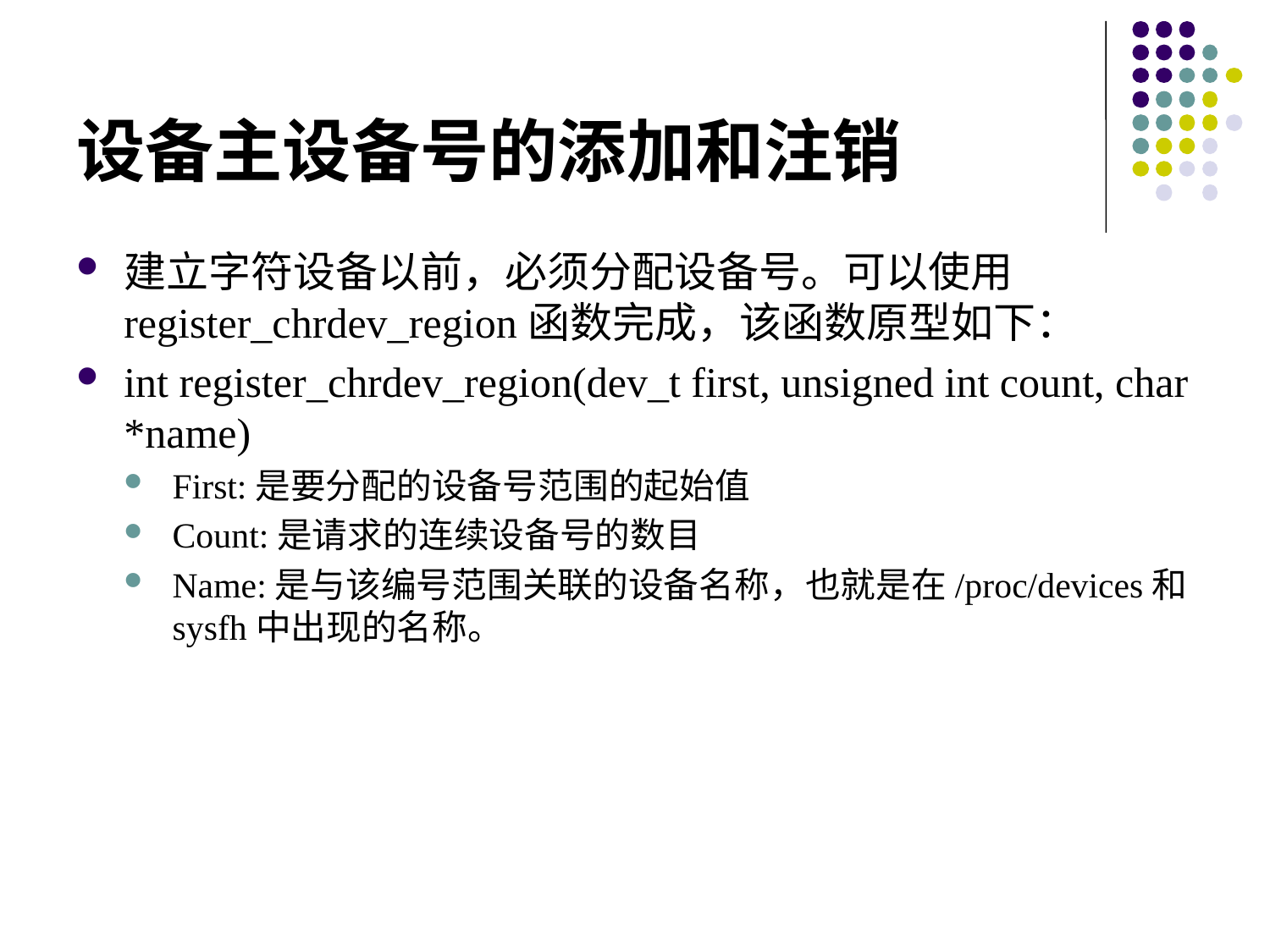

# 设备主设备号的添加和注销
建立字符设备以前，必须分配设备号。可以使用register_chrdev_region函数完成，该函数原型如下：
int register_chrdev_region(dev_t first, unsigned int count, char *name)
First:是要分配的设备号范围的起始值
Count:是请求的连续设备号的数目
Name:是与该编号范围关联的设备名称，也就是在/proc/devices和sysfh中出现的名称。